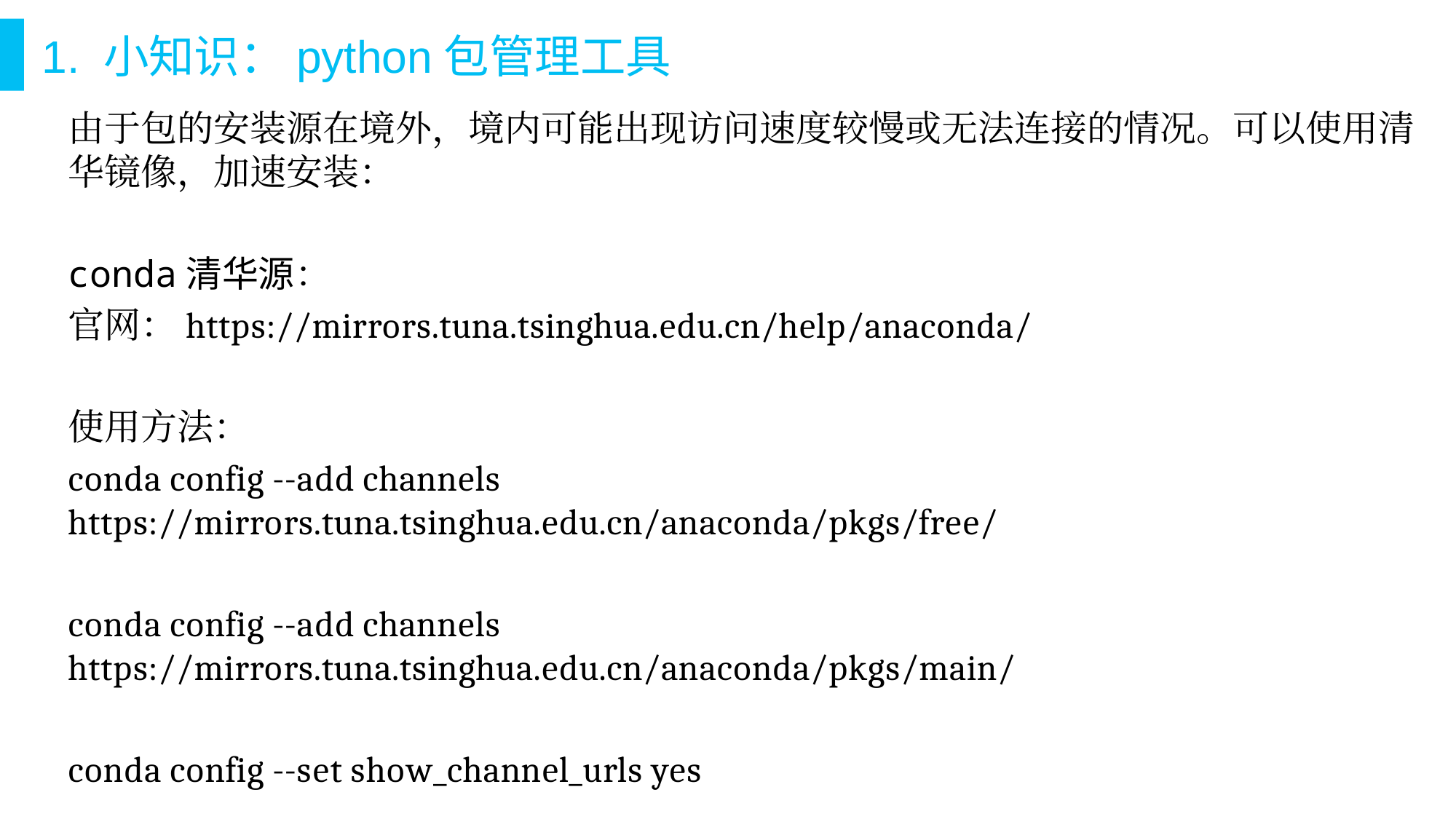

# 1. 小知识：python包管理工具
由于包的安装源在境外，境内可能出现访问速度较慢或无法连接的情况。可以使用清华镜像，加速安装：

conda清华源：
官网：https://mirrors.tuna.tsinghua.edu.cn/help/anaconda/

使用方法：
conda config --add channels https://mirrors.tuna.tsinghua.edu.cn/anaconda/pkgs/free/

conda config --add channels https://mirrors.tuna.tsinghua.edu.cn/anaconda/pkgs/main/

conda config --set show_channel_urls yes